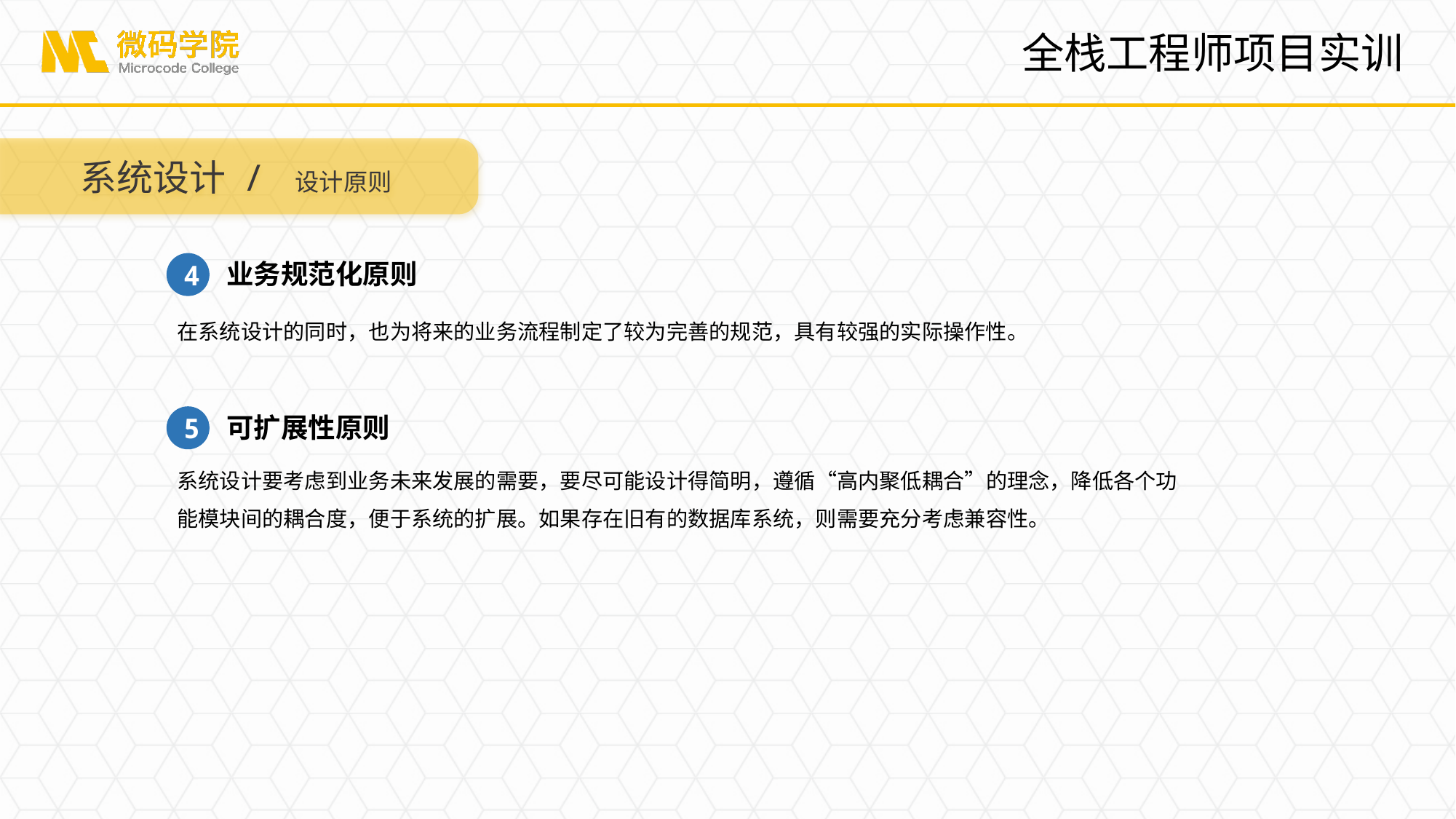

系统设计 / 设计原则
业务规范化原则
4
在系统设计的同时，也为将来的业务流程制定了较为完善的规范，具有较强的实际操作性。
可扩展性原则
5
系统设计要考虑到业务未来发展的需要，要尽可能设计得简明，遵循“高内聚低耦合”的理念，降低各个功能模块间的耦合度，便于系统的扩展。如果存在旧有的数据库系统，则需要充分考虑兼容性。